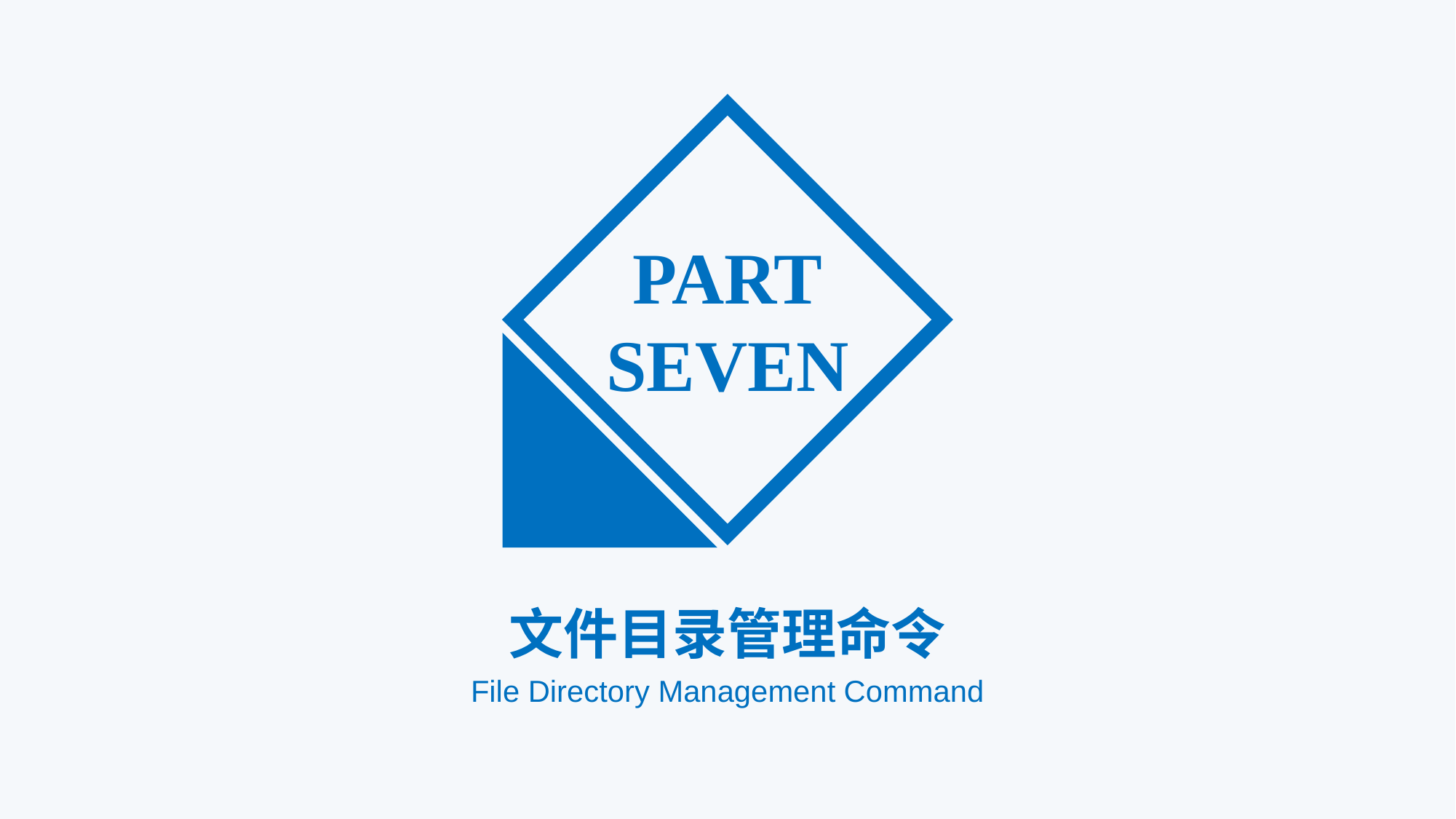

PART
SEVEN

文件目录管理命令
File Directory Management Command